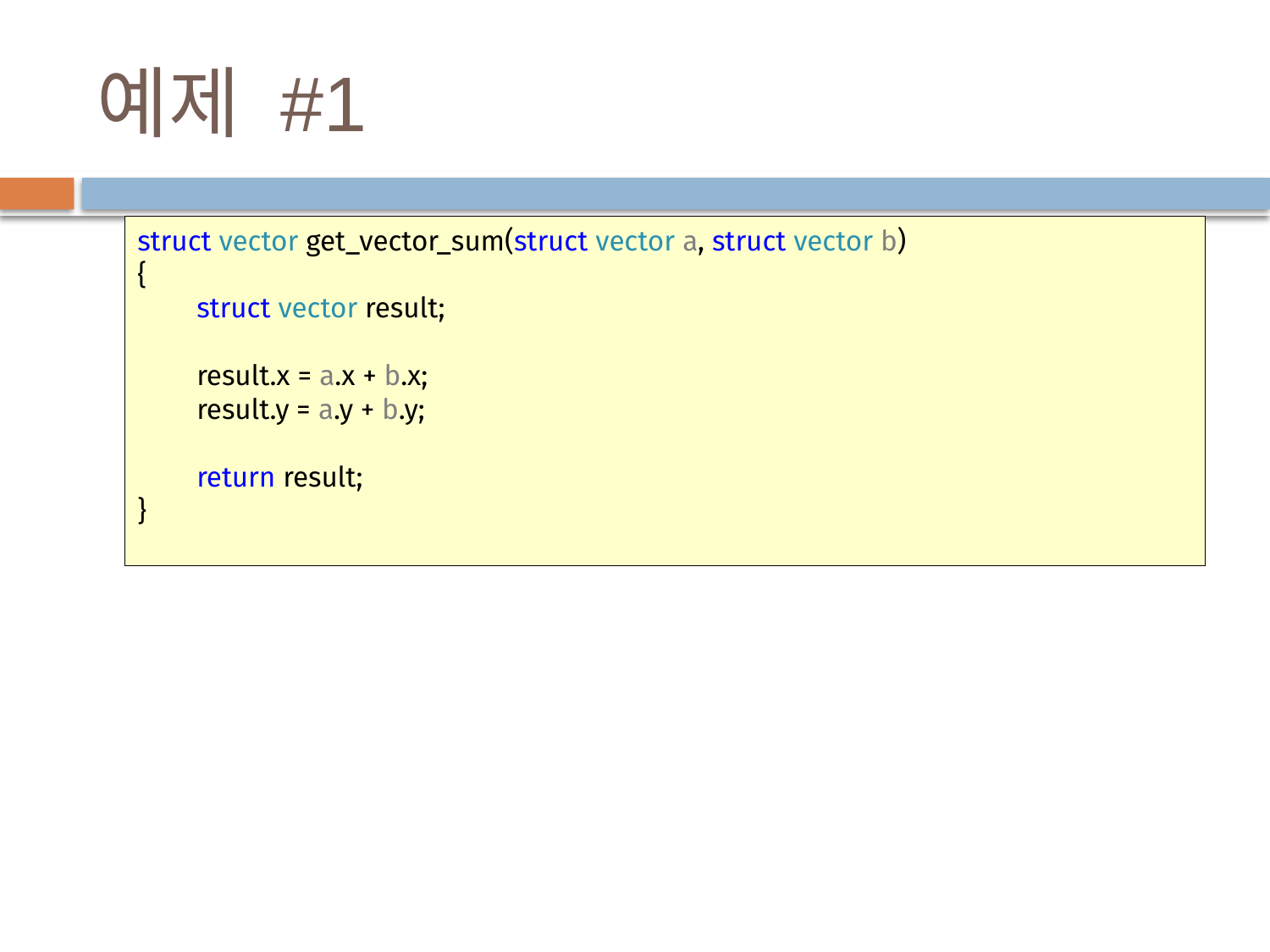

# 예제 #1
struct vector get_vector_sum(struct vector a, struct vector b)
{
        struct vector result;

        result.x = a.x + b.x;
        result.y = a.y + b.y;

        return result;
}